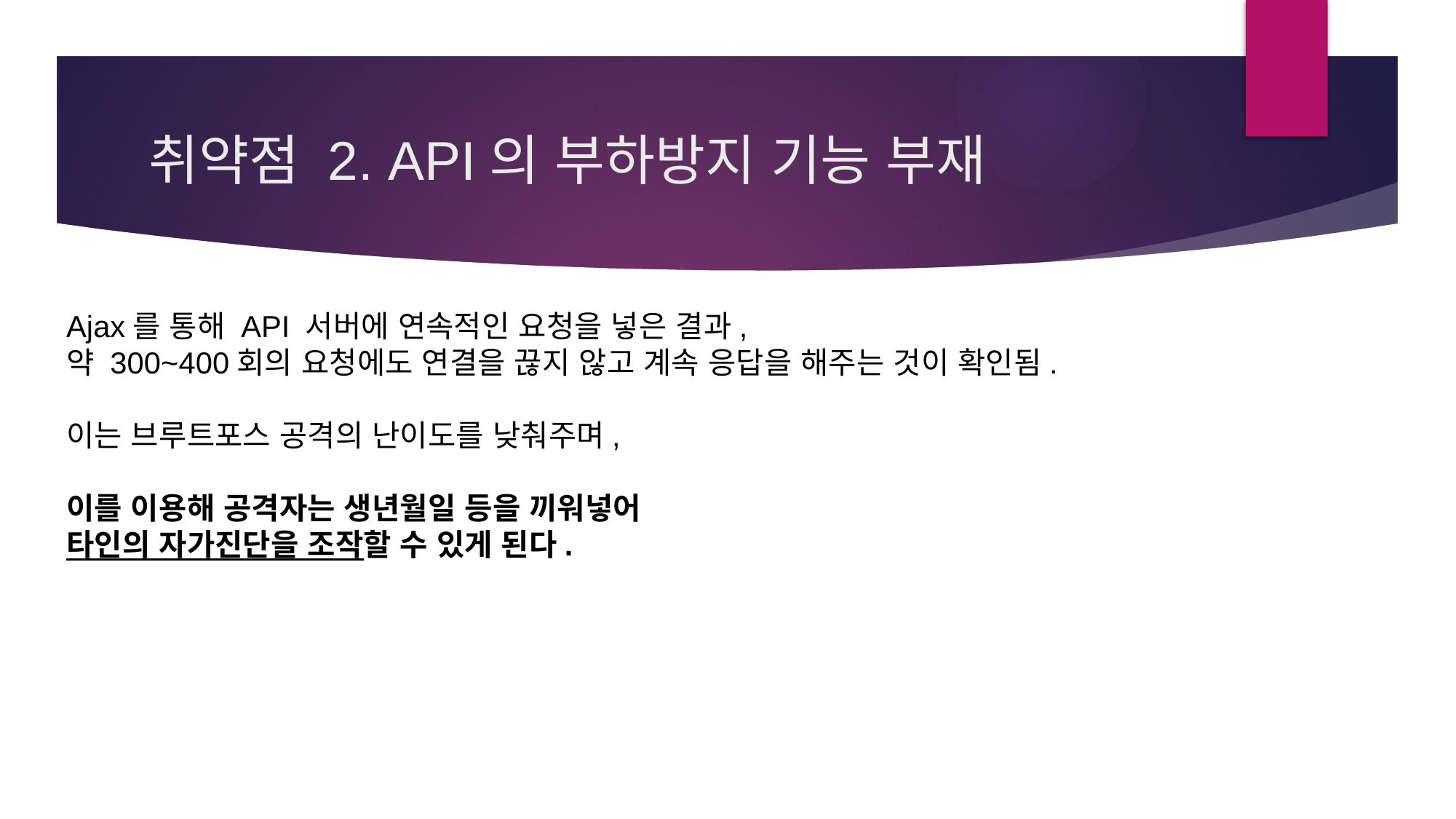

# 취약점 2. API의 부하방지 기능 부재
Ajax를 통해 API 서버에 연속적인 요청을 넣은 결과,
약 300~400회의 요청에도 연결을 끊지 않고 계속 응답을 해주는 것이 확인됨.

이는 브루트포스 공격의 난이도를 낮춰주며,

이를 이용해 공격자는 생년월일 등을 끼워넣어
타인의 자가진단을 조작할 수 있게 된다.